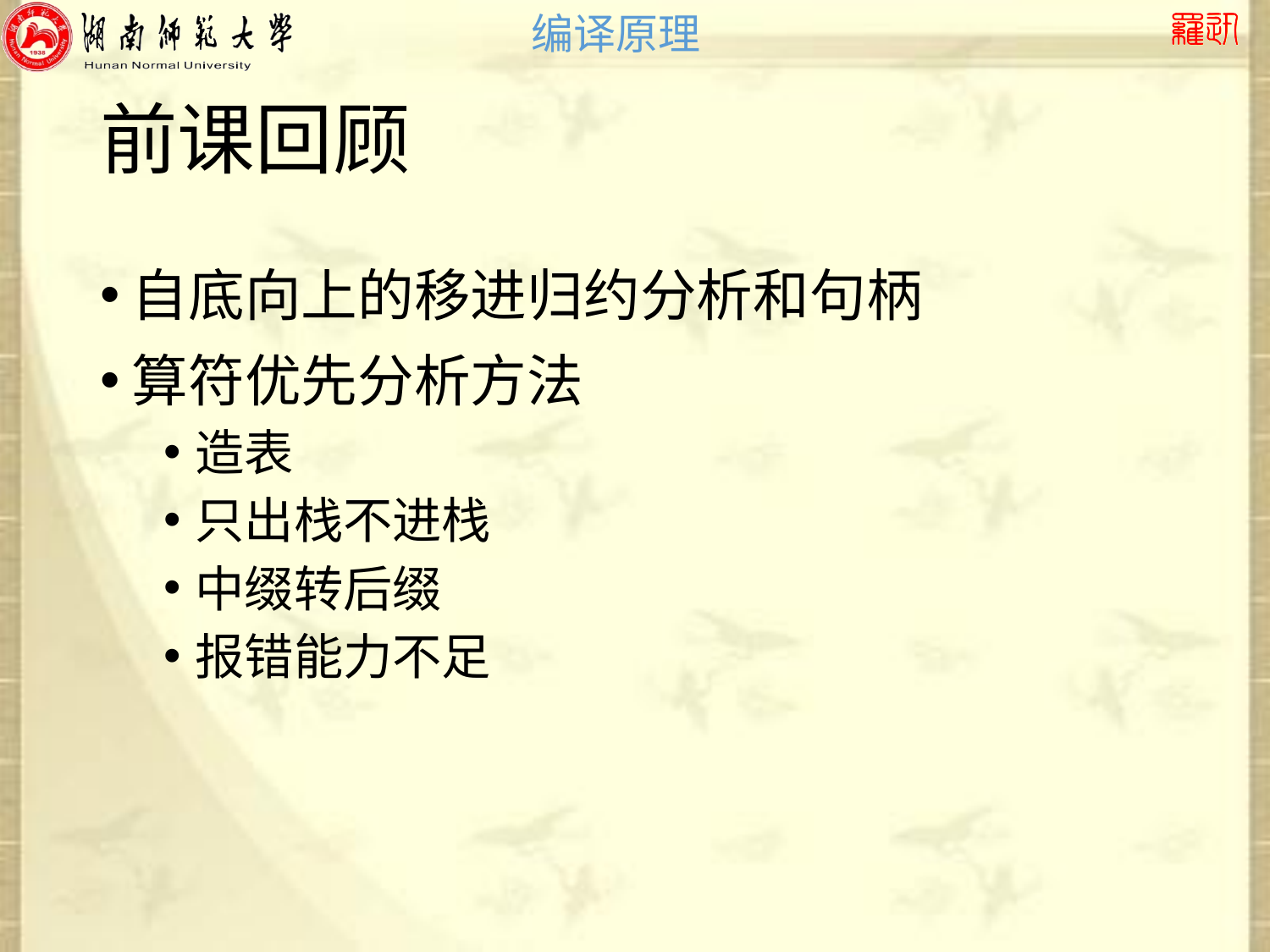

# 前课回顾
自底向上的移进归约分析和句柄
算符优先分析方法
造表
只出栈不进栈
中缀转后缀
报错能力不足